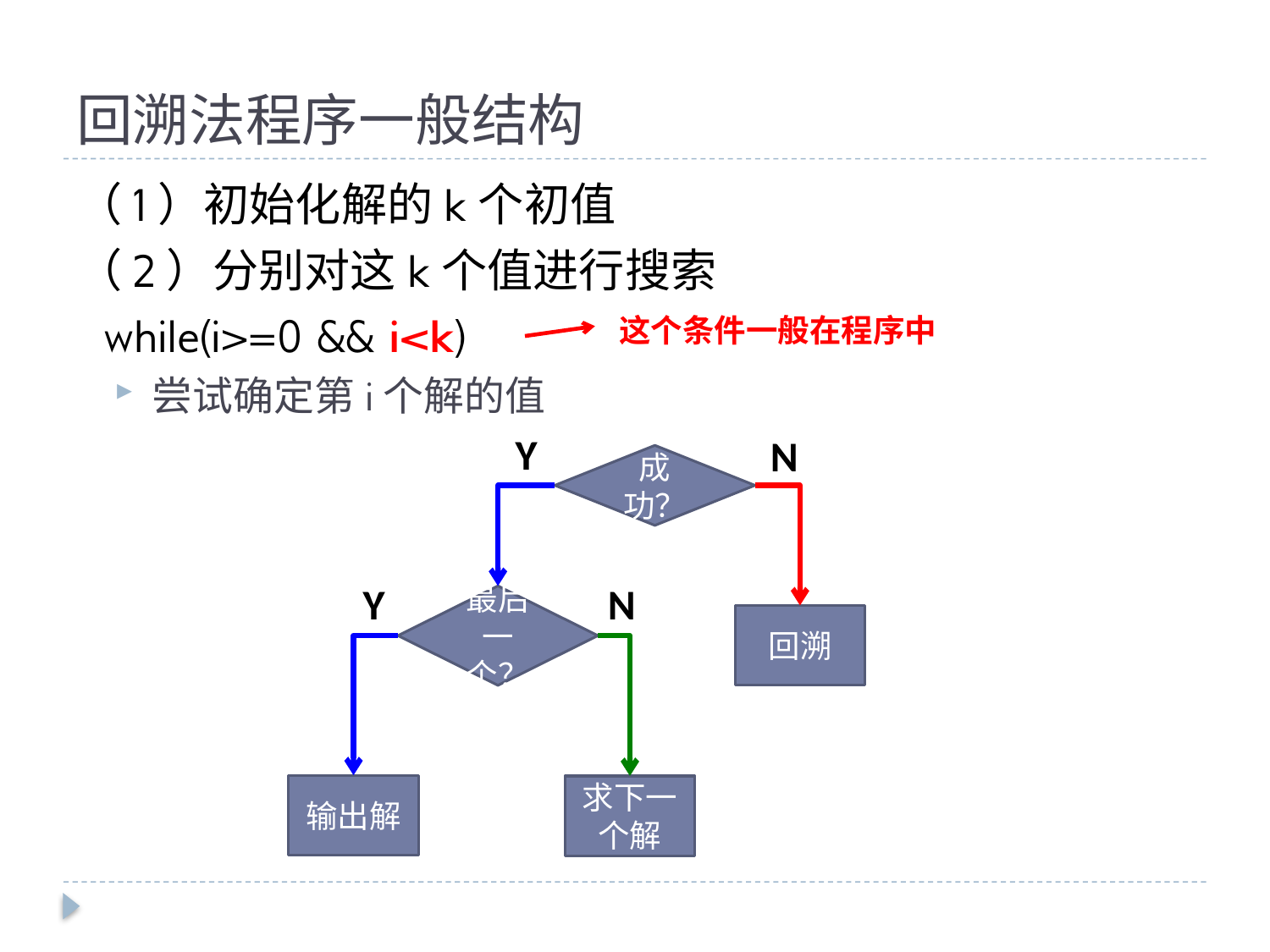

# 回溯法程序一般结构
（1）初始化解的k个初值
（2）分别对这k个值进行搜索
  while(i>=0 && i<k)
尝试确定第i个解的值

这个条件一般在程序中
Y
N
成功？
Y
N
最后一个？
回溯
输出解
求下一个解